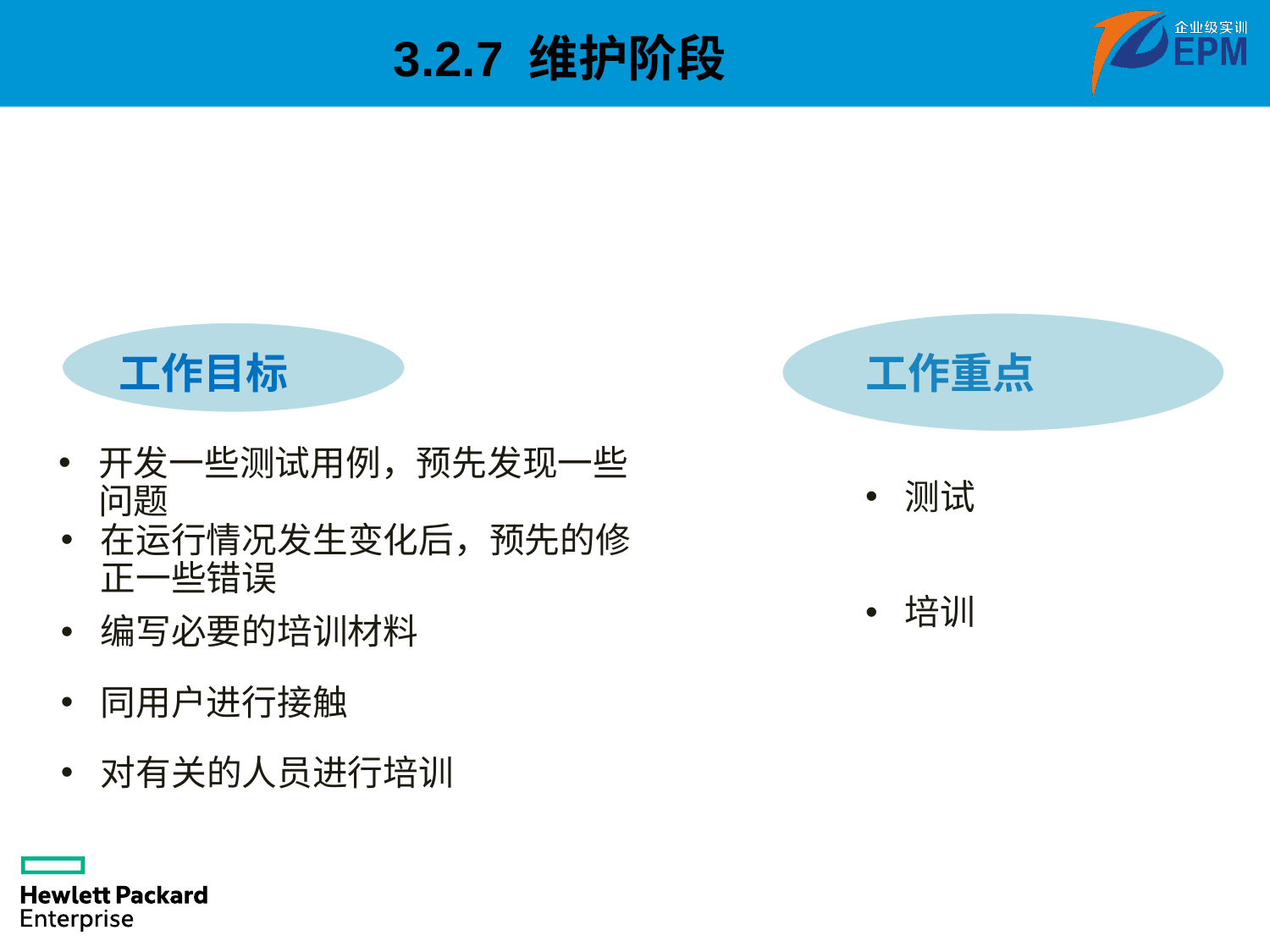

3.2.7 维护阶段
工作重点
测试
培训

工作目标
开发一些测试用例，预先发现一些问题
在运行情况发生变化后，预先的修正一些错误
编写必要的培训材料
同用户进行接触
对有关的人员进行培训